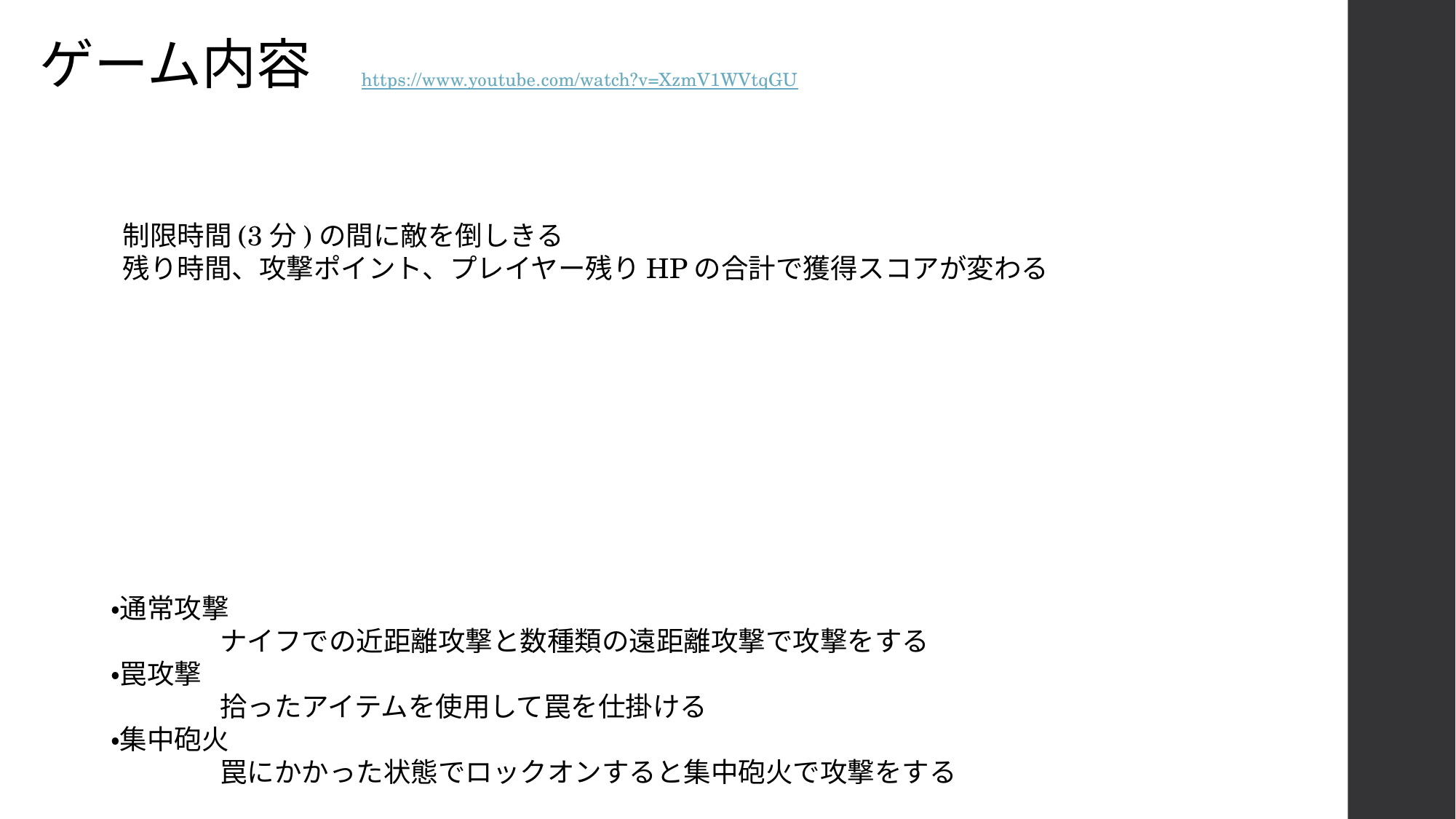

ゲーム内容
https://www.youtube.com/watch?v=XzmV1WVtqGU
制限時間(3分)の間に敵を倒しきる
残り時間、攻撃ポイント、プレイヤー残りHPの合計で獲得スコアが変わる
・通常攻撃
	ナイフでの近距離攻撃と数種類の遠距離攻撃で攻撃をする
・罠攻撃
	拾ったアイテムを使用して罠を仕掛ける
・集中砲火
	罠にかかった状態でロックオンすると集中砲火で攻撃をする